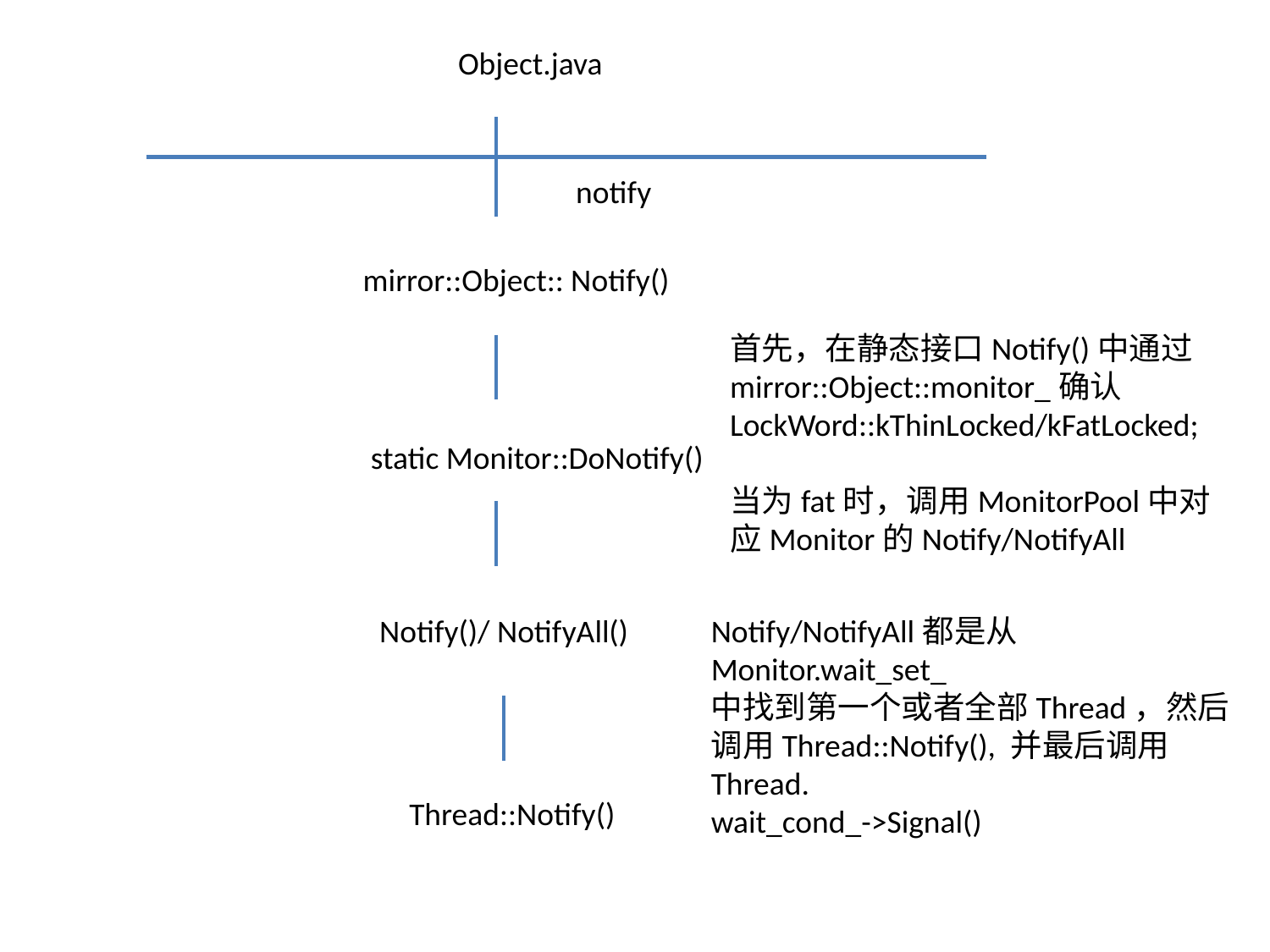

Object.java
notify
mirror::Object:: Notify()
首先，在静态接口Notify()中通过mirror::Object::monitor_确认LockWord::kThinLocked/kFatLocked;

当为fat时，调用MonitorPool中对应Monitor的Notify/NotifyAll
static Monitor::DoNotify()
Notify()/ NotifyAll()
Notify/NotifyAll都是从Monitor.wait_set_
中找到第一个或者全部Thread，然后调用Thread::Notify(), 并最后调用Thread.
wait_cond_->Signal()
Thread::Notify()